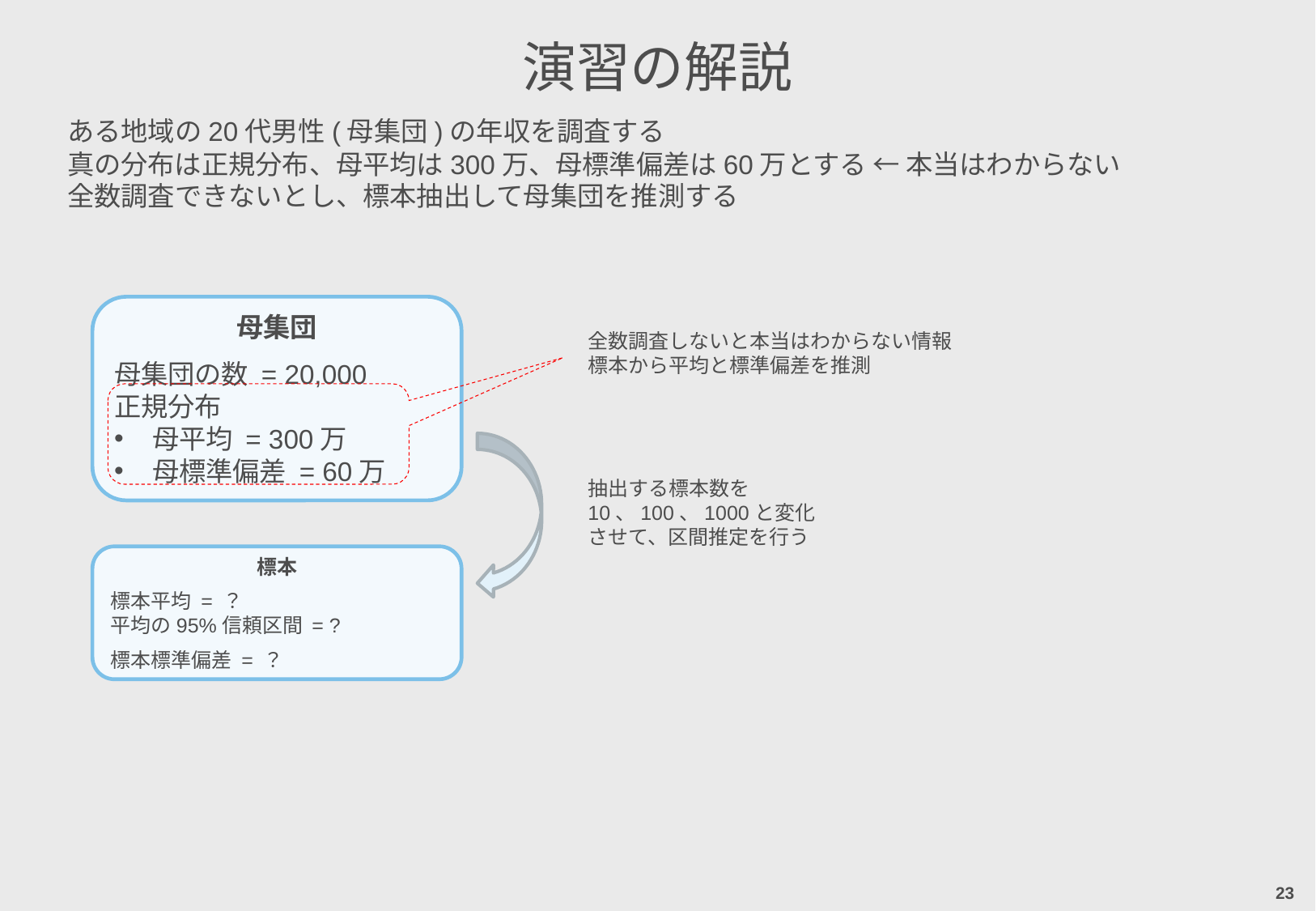

# 演習の解説
ある地域の20代男性(母集団)の年収を調査する
真の分布は正規分布、母平均は300万、母標準偏差は60万とする ← 本当はわからない
全数調査できないとし、標本抽出して母集団を推測する
母集団

母集団の数 = 20,000
正規分布
母平均 = 300万
母標準偏差 = 60万
全数調査しないと本当はわからない情報
標本から平均と標準偏差を推測

抽出する標本数を10、100、1000と変化させて、区間推定を行う
標本

標本平均 = ？
平均の95%信頼区間 = ?

標本標準偏差 = ？
23